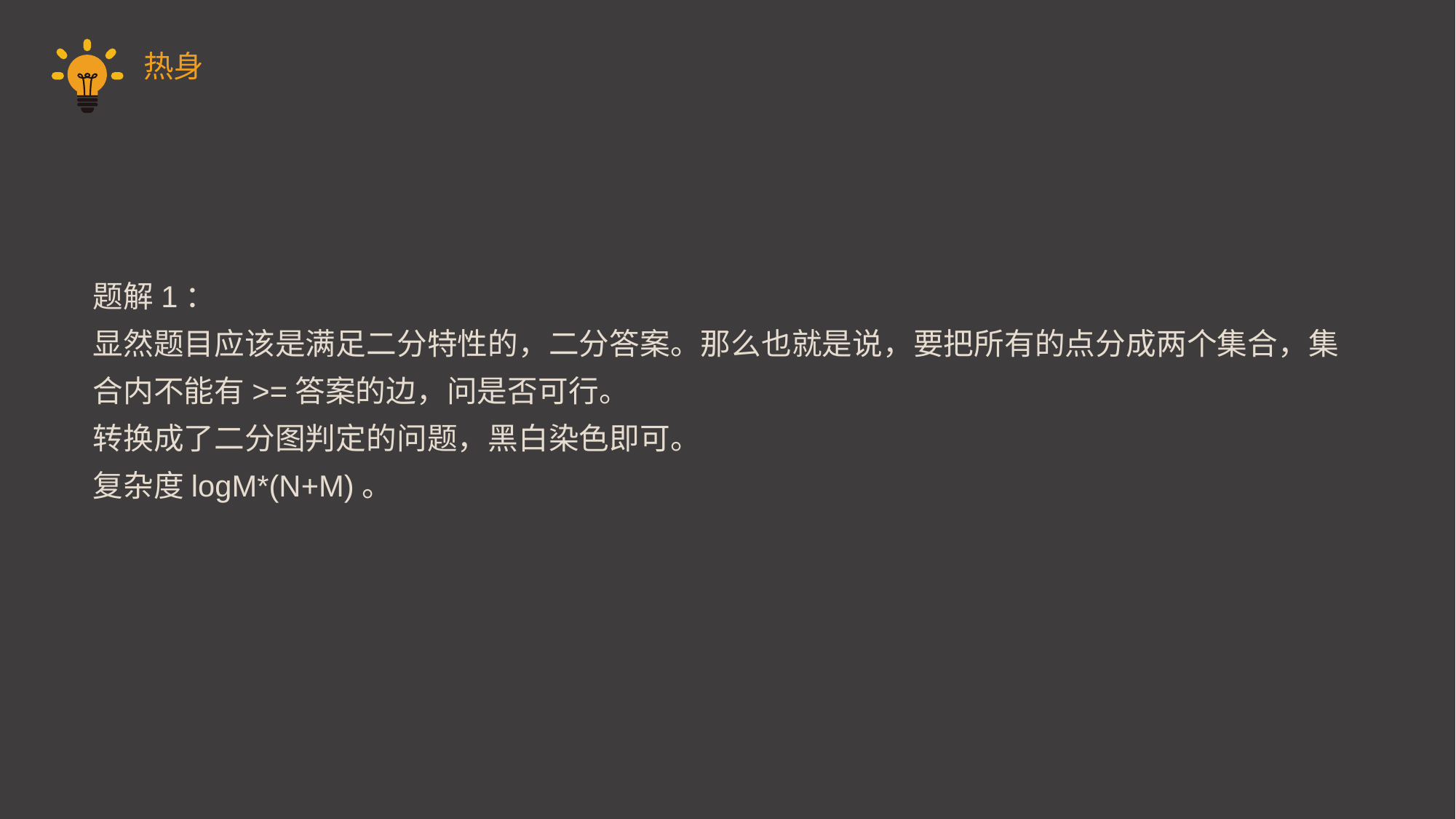

热身
题解1：
显然题目应该是满足二分特性的，二分答案。那么也就是说，要把所有的点分成两个集合，集合内不能有>=答案的边，问是否可行。
转换成了二分图判定的问题，黑白染色即可。
复杂度logM*(N+M)。